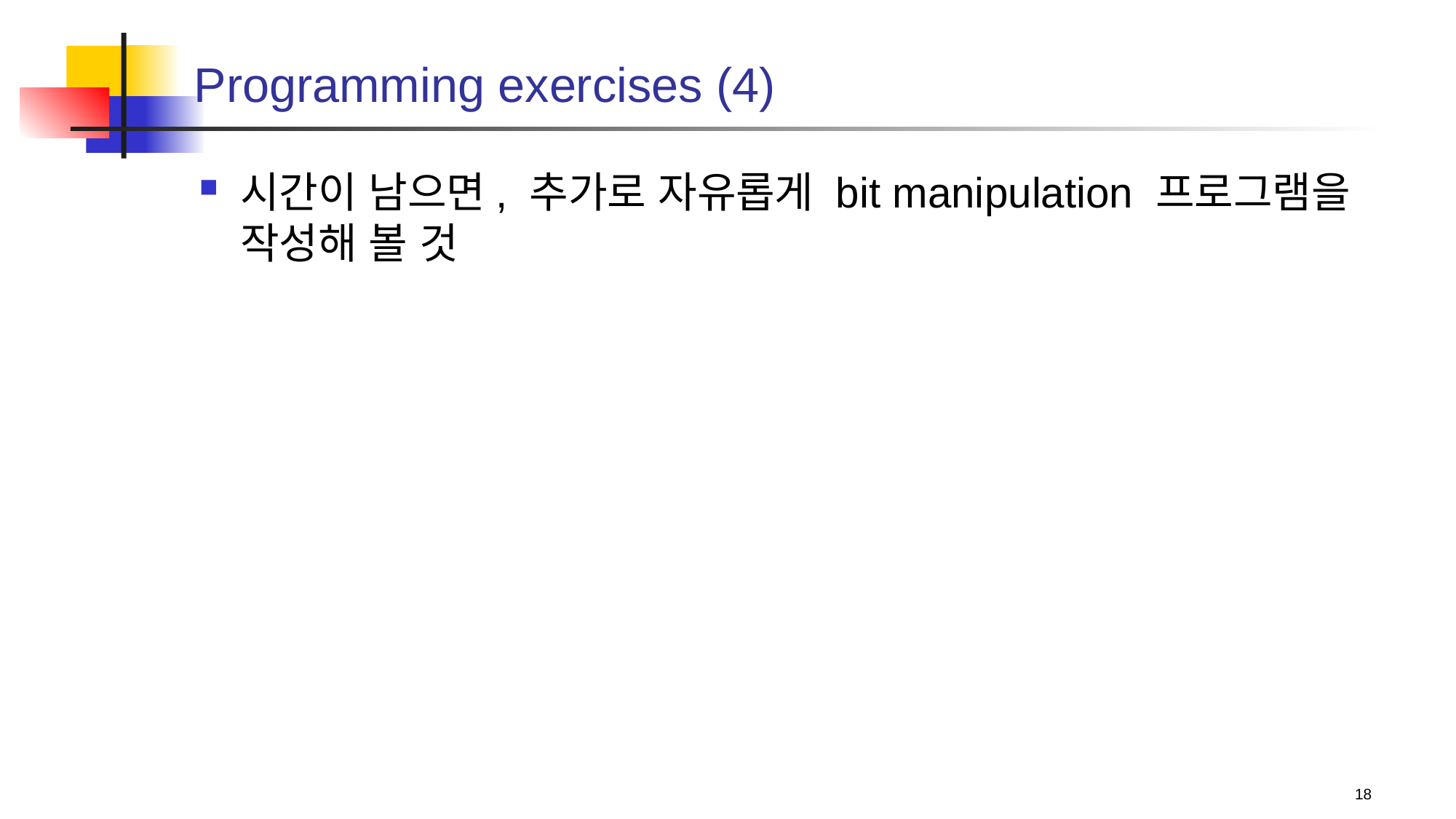

# Programming exercises (4)
시간이 남으면, 추가로 자유롭게 bit manipulation 프로그램을 작성해 볼 것
18